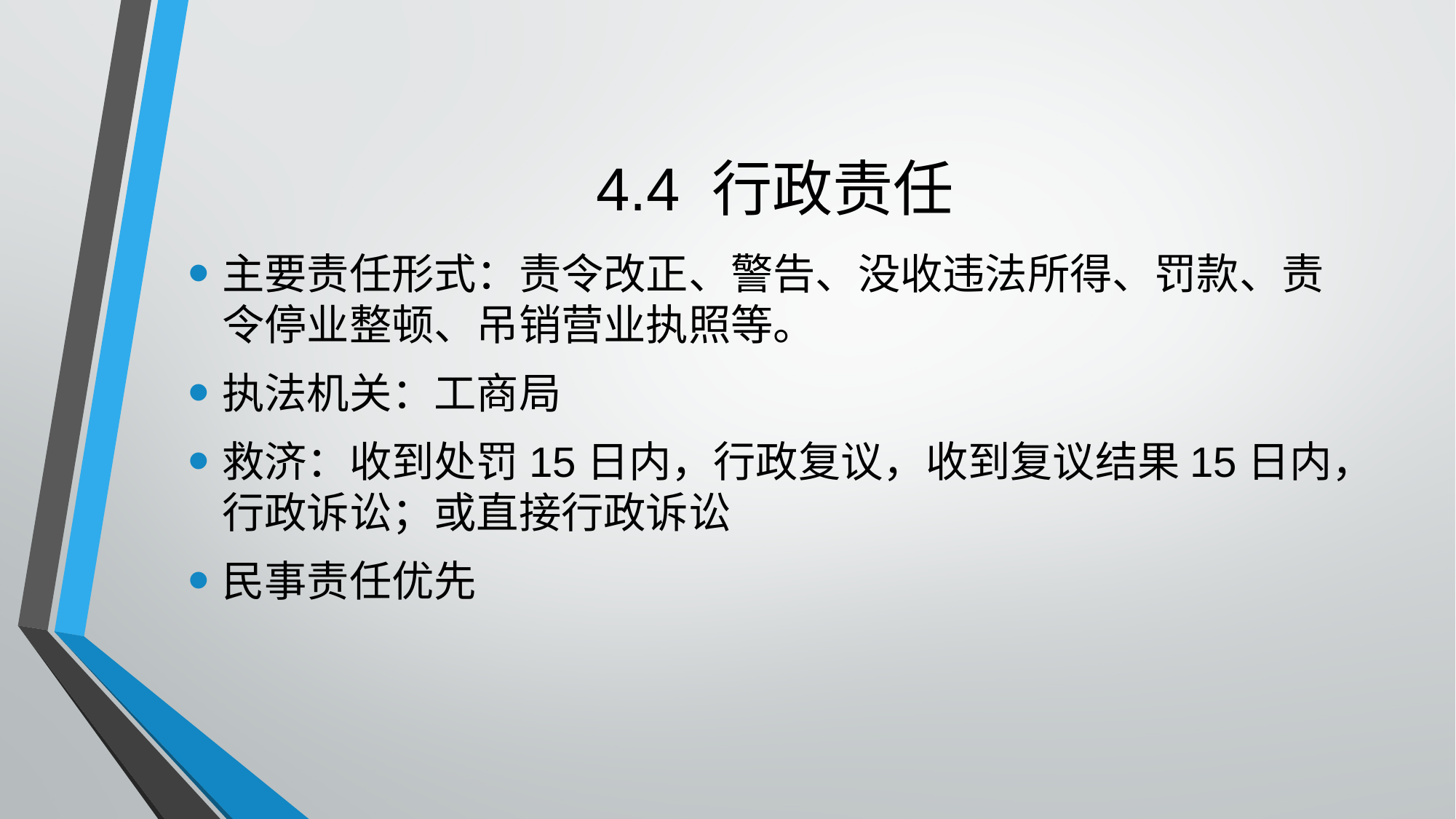

# 4.4 行政责任
主要责任形式：责令改正、警告、没收违法所得、罚款、责令停业整顿、吊销营业执照等。
执法机关：工商局
救济：收到处罚15日内，行政复议，收到复议结果15日内，行政诉讼；或直接行政诉讼
民事责任优先